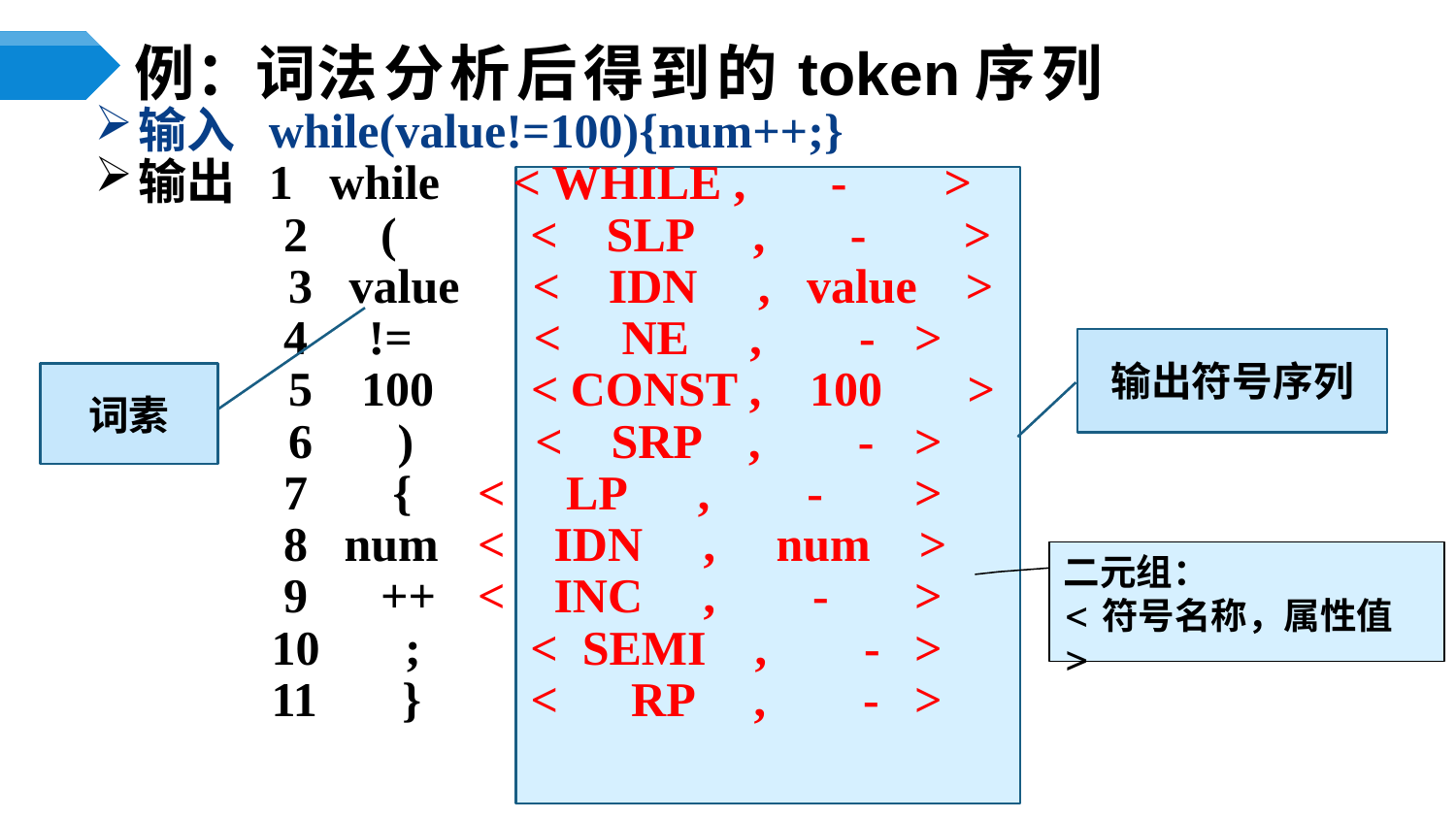

# 例：词法分析后得到的token序列
输入  while(value!=100){num++;}

输出  1   while      < WHILE ,       -        >

	        2      (           <    SLP     ,       -        >

            3   value      <    IDN     ,   value    >

	        4     !=          <     NE     ,        - 	>

            5    100        < CONST ,    100       >

            6       )          <    SRP    ,        - 	>

	        7       {     	<     LP      ,        - 	>

	        8   num 	<    IDN     ,     num    >

	        9      ++   	<    INC     ,        - 	>

	       10       ;         <  SEMI    ,        - 	>

	       11       }         <      RP     ,        - 	>

输出符号序列
词素
二元组：
<符号名称，属性值>